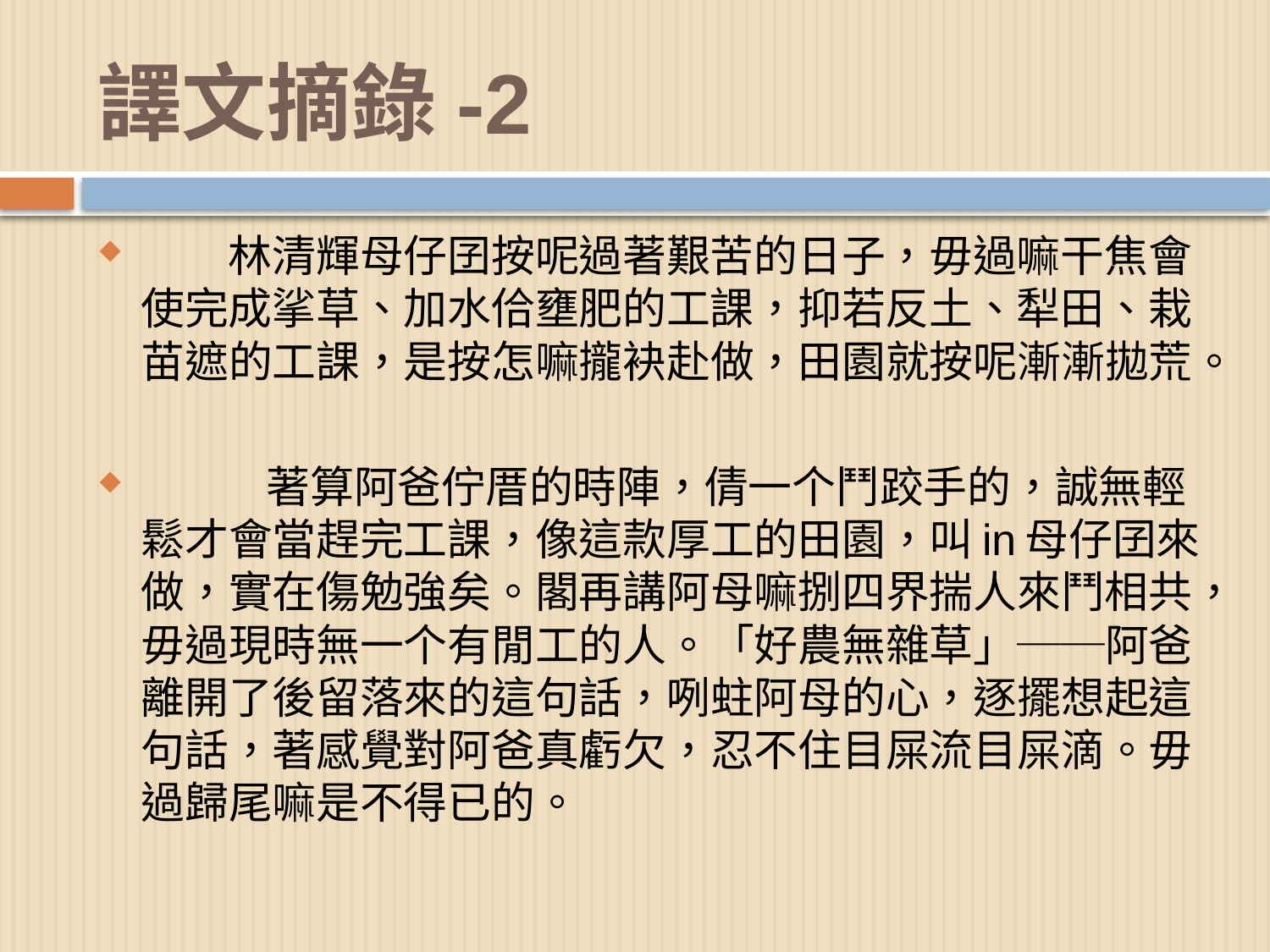

# 譯文摘錄-2
　　林清輝母仔囝按呢過著艱苦的日子，毋過嘛干焦會使完成挲草、加水佮壅肥的工課，抑若反土、犁田、栽苗遮的工課，是按怎嘛攏袂赴做，田園就按呢漸漸拋荒。

   　　著算阿爸佇厝的時陣，倩一个鬥跤手的，誠無輕鬆才會當趕完工課，像這款厚工的田園，叫in母仔囝來做，實在傷勉強矣。閣再講阿母嘛捌四界揣人來鬥相共，毋過現時無一个有閒工的人。「好農無雜草」──阿爸離開了後留落來的這句話，咧蛀阿母的心，逐擺想起這句話，著感覺對阿爸真虧欠，忍不住目屎流目屎滴。毋過歸尾嘛是不得已的。